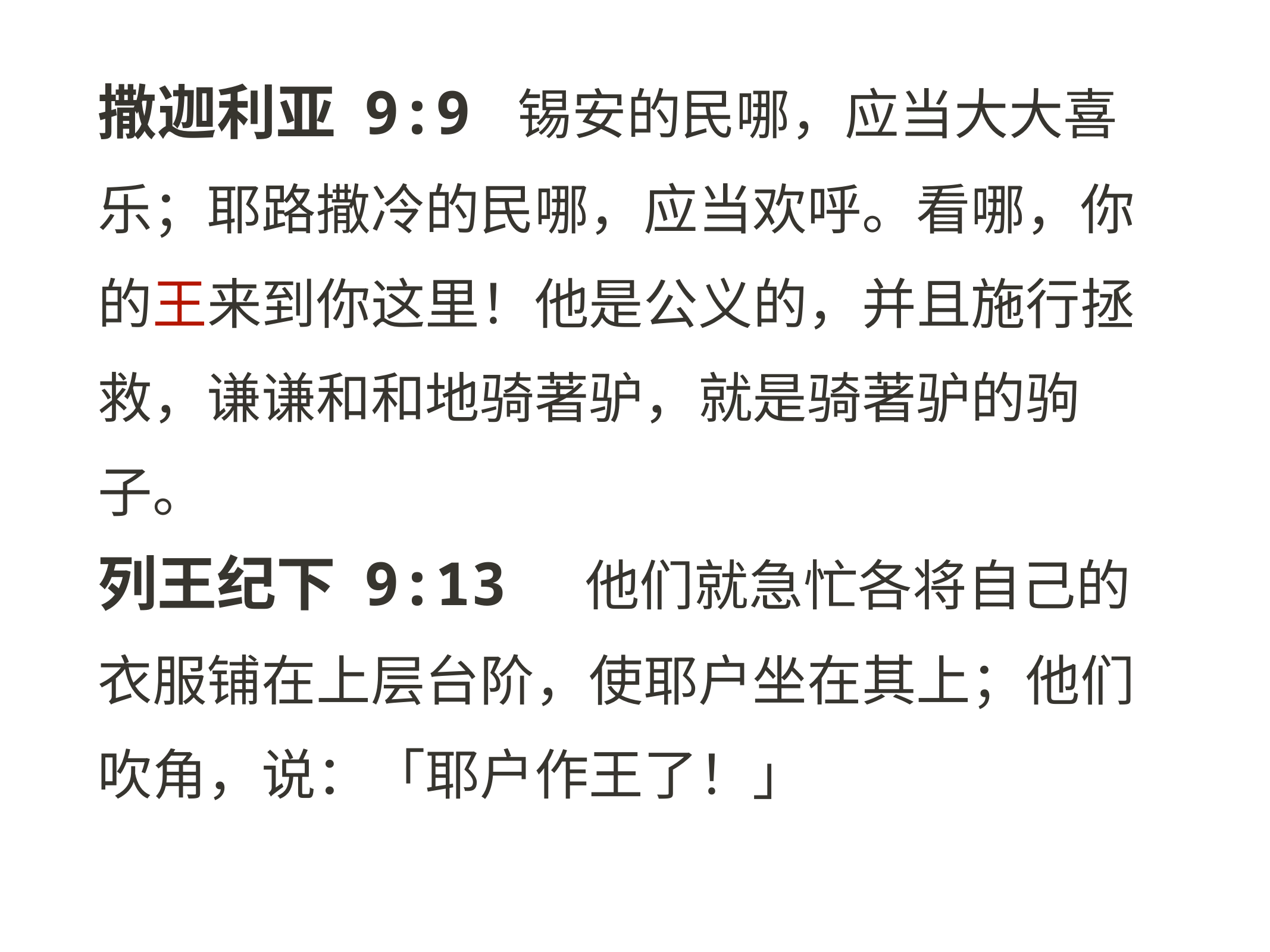

撒迦利亚 9:9 锡安的民哪，应当大大喜乐；耶路撒冷的民哪，应当欢呼。看哪，你的王来到你这里！他是公义的，并且施行拯救，谦谦和和地骑著驴，就是骑著驴的驹子。
列王纪下 9:13  他们就急忙各将自己的衣服铺在上层台阶，使耶户坐在其上；他们吹角，说：「耶户作王了！」